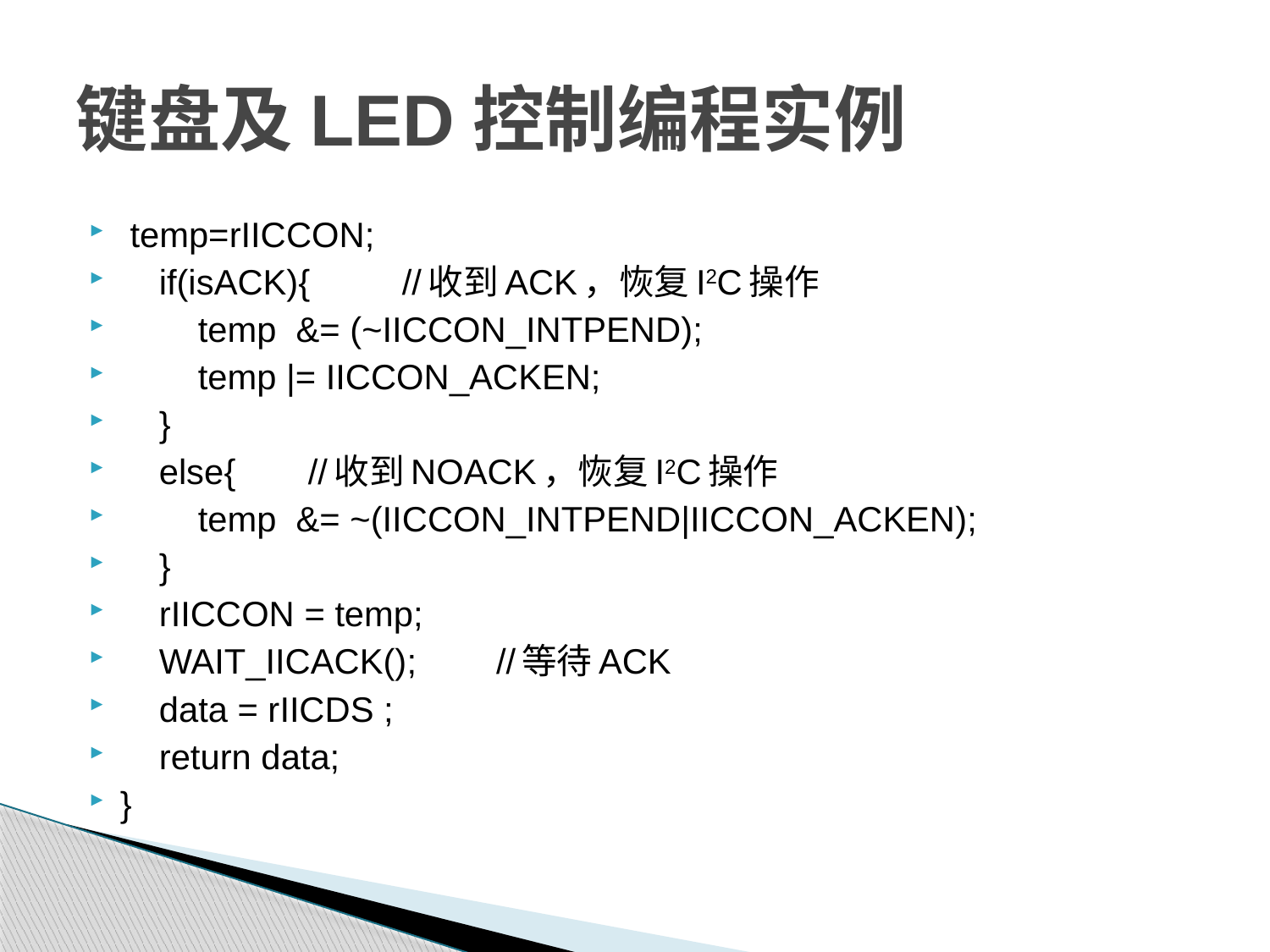

# 键盘及LED控制编程实例
 temp=rIICCON;
    if(isACK){    	//收到ACK，恢复I2C操作
        temp  &= (~IICCON_INTPEND);
        temp |= IICCON_ACKEN;
    }
    else{    	//收到NOACK，恢复I2C操作
        temp  &= ~(IICCON_INTPEND|IICCON_ACKEN);
    }
    rIICCON = temp;
    WAIT_IICACK();    	//等待ACK
    data = rIICDS ;
    return data;
}